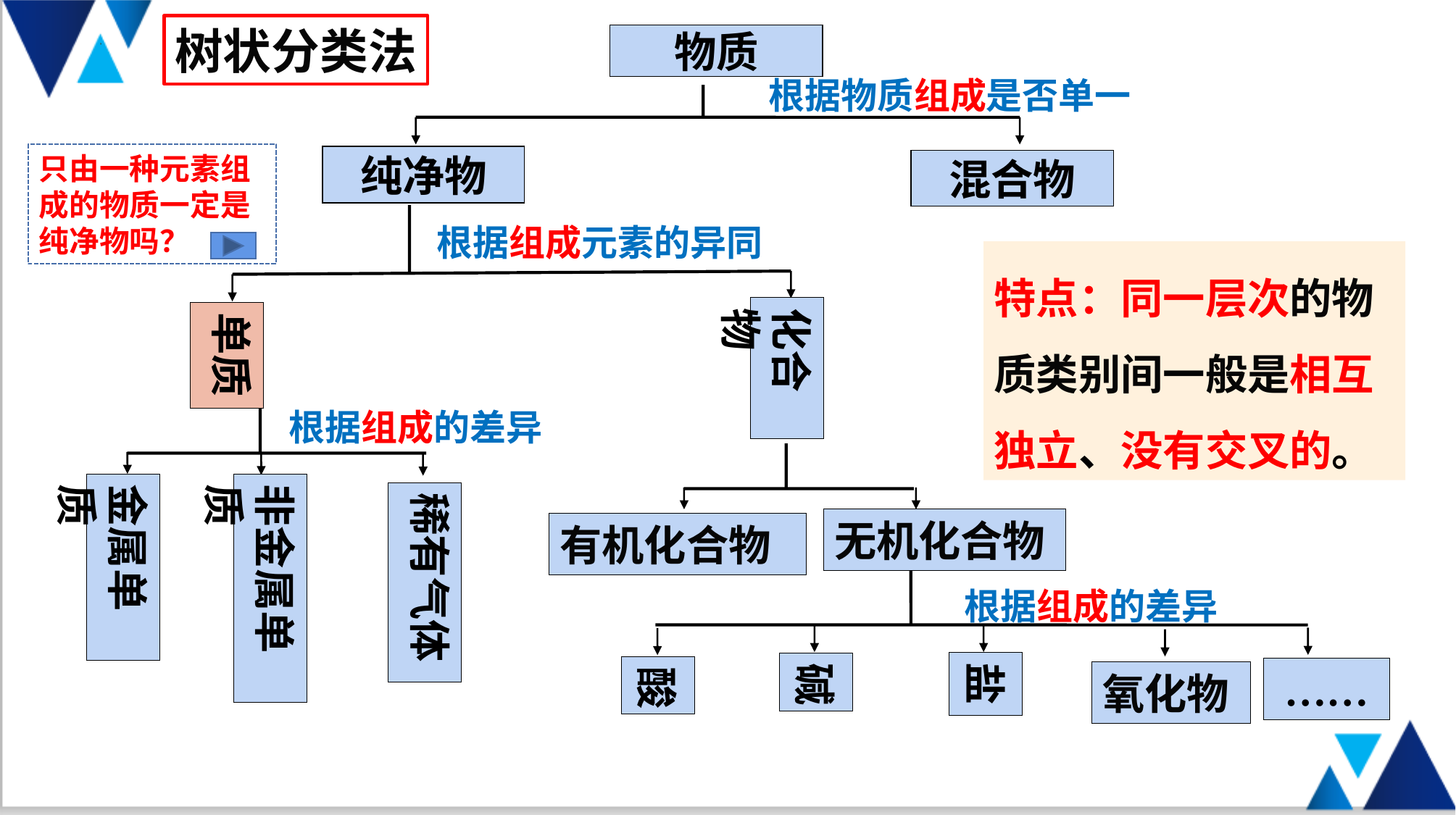

树状分类法
物质
根据物质组成是否单一

只由一种元素组成的物质一定是纯净物吗？
纯净物
混合物

根据组成元素的异同

特点：同一层次的物质类别间一般是相互独立、没有交叉的。
化合物
单质
根据组成的差异

非金属单质
金属单质
稀有气体
无机化合物
有机化合物

根据组成的差异
盐
碱
酸
……
氧化物